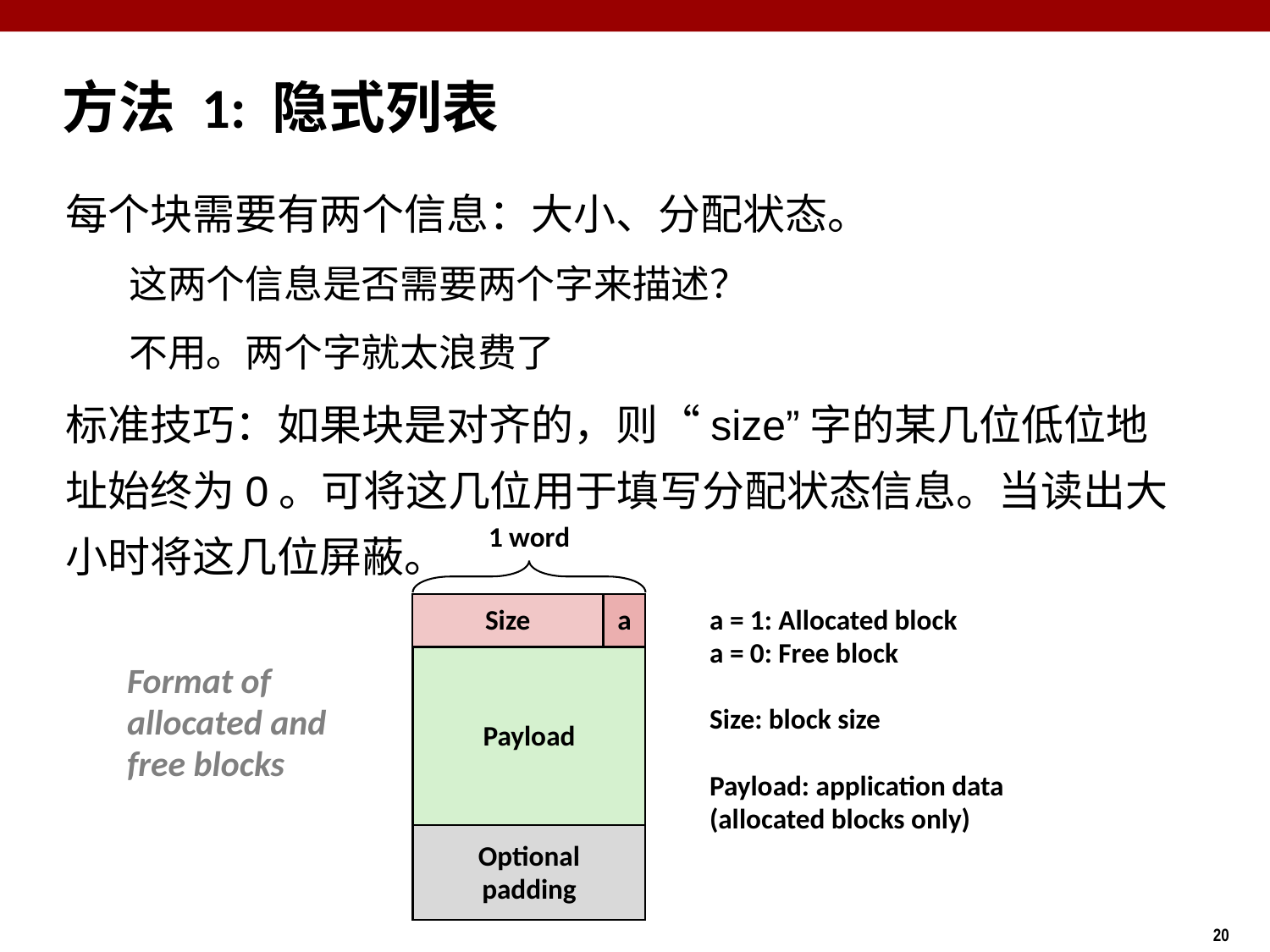

# 方法 1: 隐式列表
每个块需要有两个信息：大小、分配状态。
这两个信息是否需要两个字来描述？
不用。两个字就太浪费了
标准技巧：如果块是对齐的，则“size”字的某几位低位地址始终为0。可将这几位用于填写分配状态信息。当读出大小时将这几位屏蔽。

1 word
Size
a
Payload
Optional
padding
a = 1: Allocated block
a = 0: Free block

Size: block size

Payload: application data
(allocated blocks only)

Format of
allocated and
free blocks